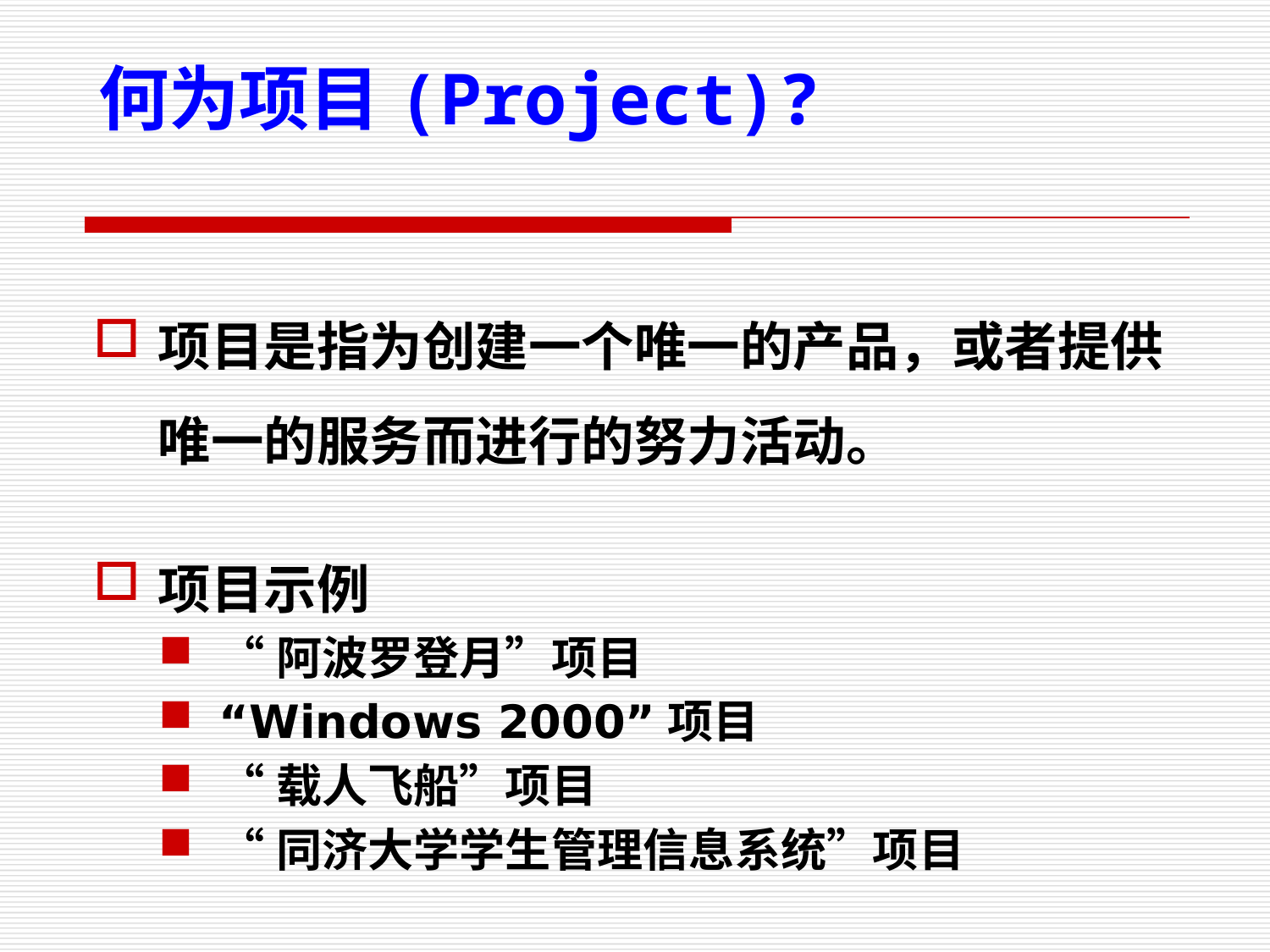

# 何为项目(Project)?
项目是指为创建一个唯一的产品，或者提供唯一的服务而进行的努力活动。

项目示例
“阿波罗登月”项目
“Windows 2000”项目
“载人飞船”项目
“同济大学学生管理信息系统”项目